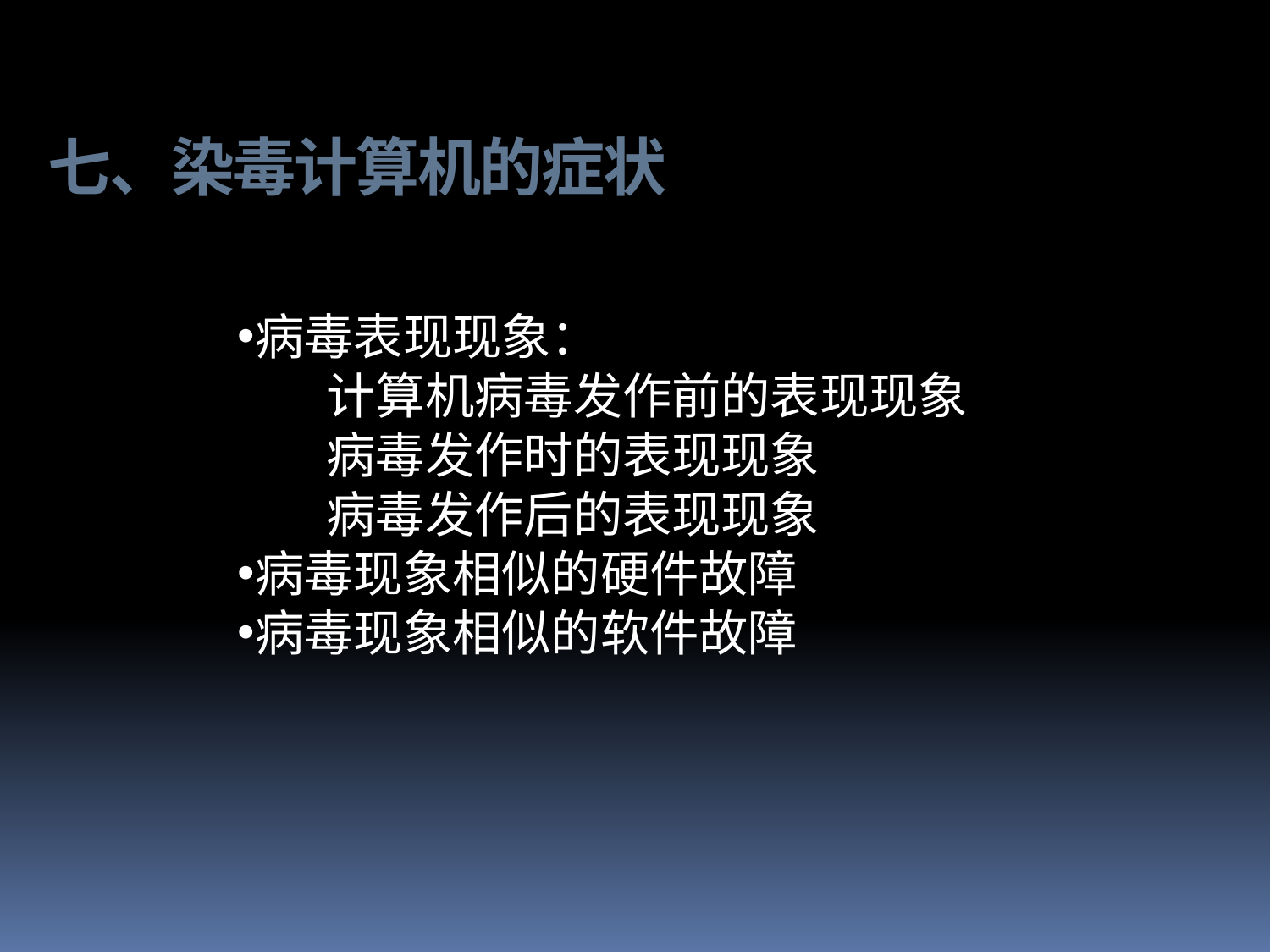

# 七、染毒计算机的症状
病毒表现现象：
       计算机病毒发作前的表现现象
       病毒发作时的表现现象
       病毒发作后的表现现象
病毒现象相似的硬件故障
病毒现象相似的软件故障